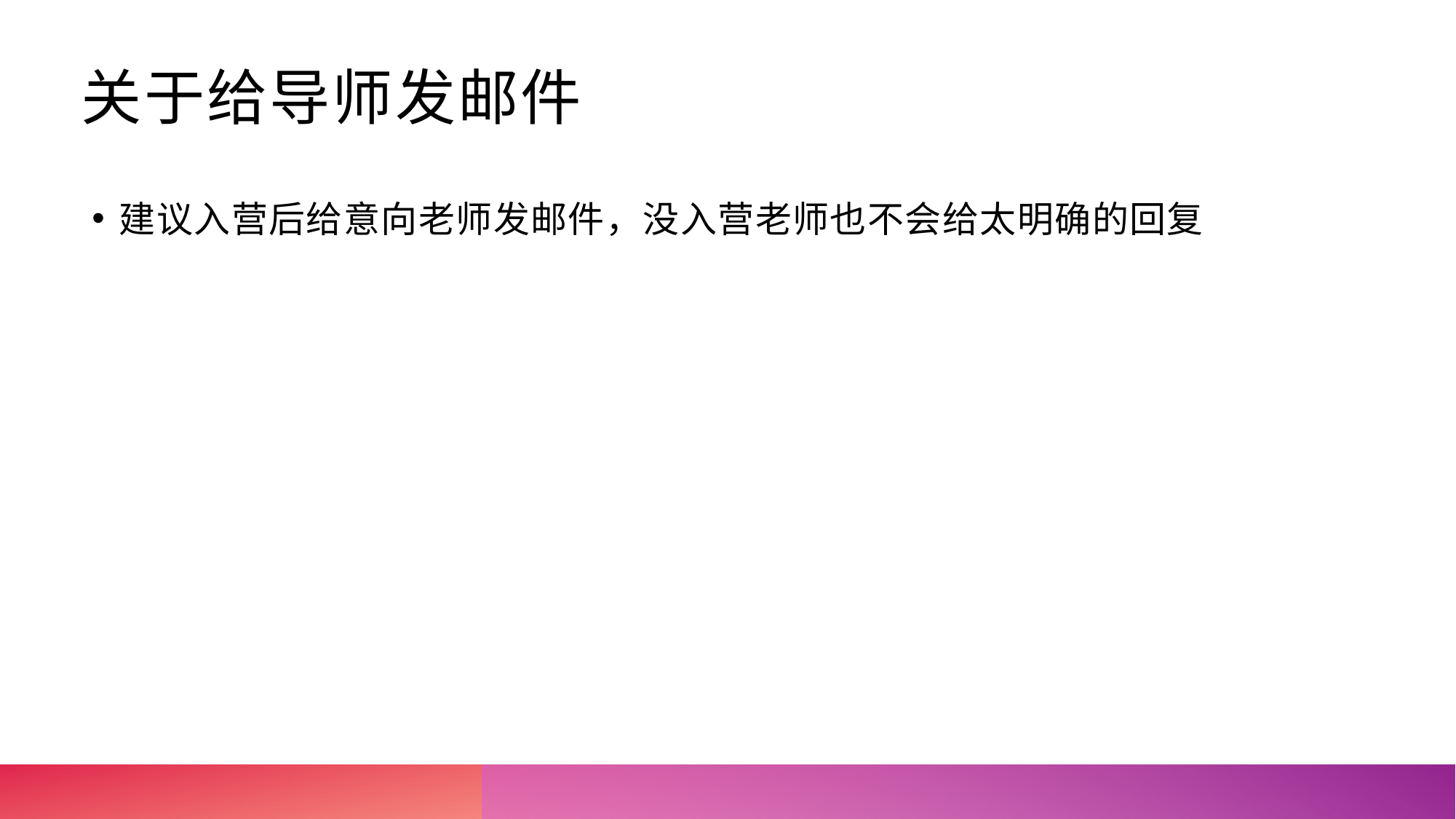

# 关于给导师发邮件
建议入营后给意向老师发邮件，没入营老师也不会给太明确的回复